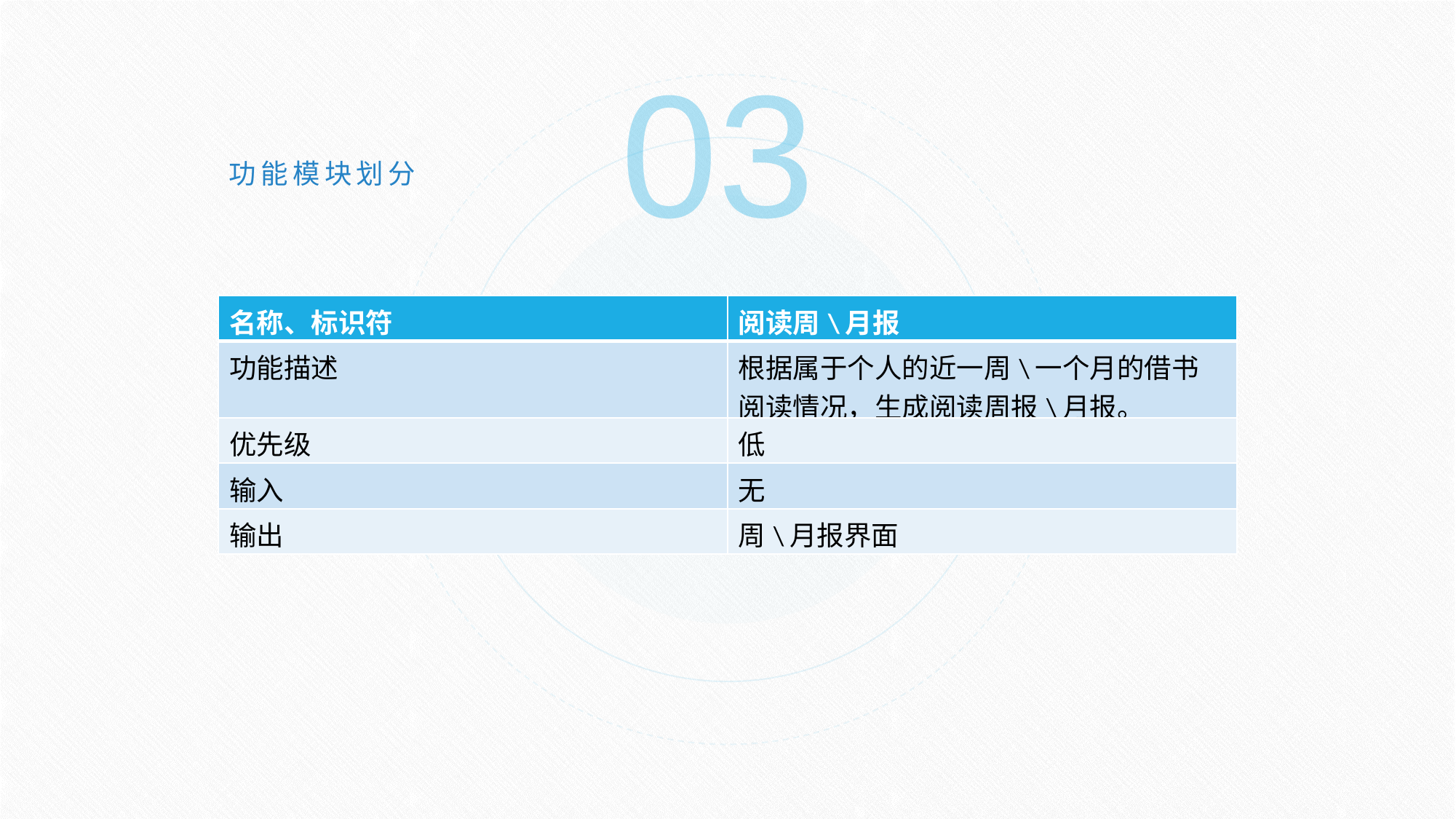

03
功能模块划分

| 名称、标识符 | 阅读周\月报 |
| --- | --- |
| 功能描述 | 根据属于个人的近一周\一个月的借书阅读情况，生成阅读周报\月报。 |
| 优先级 | 低 |
| 输入 | 无 |
| 输出 | 周\月报界面 |